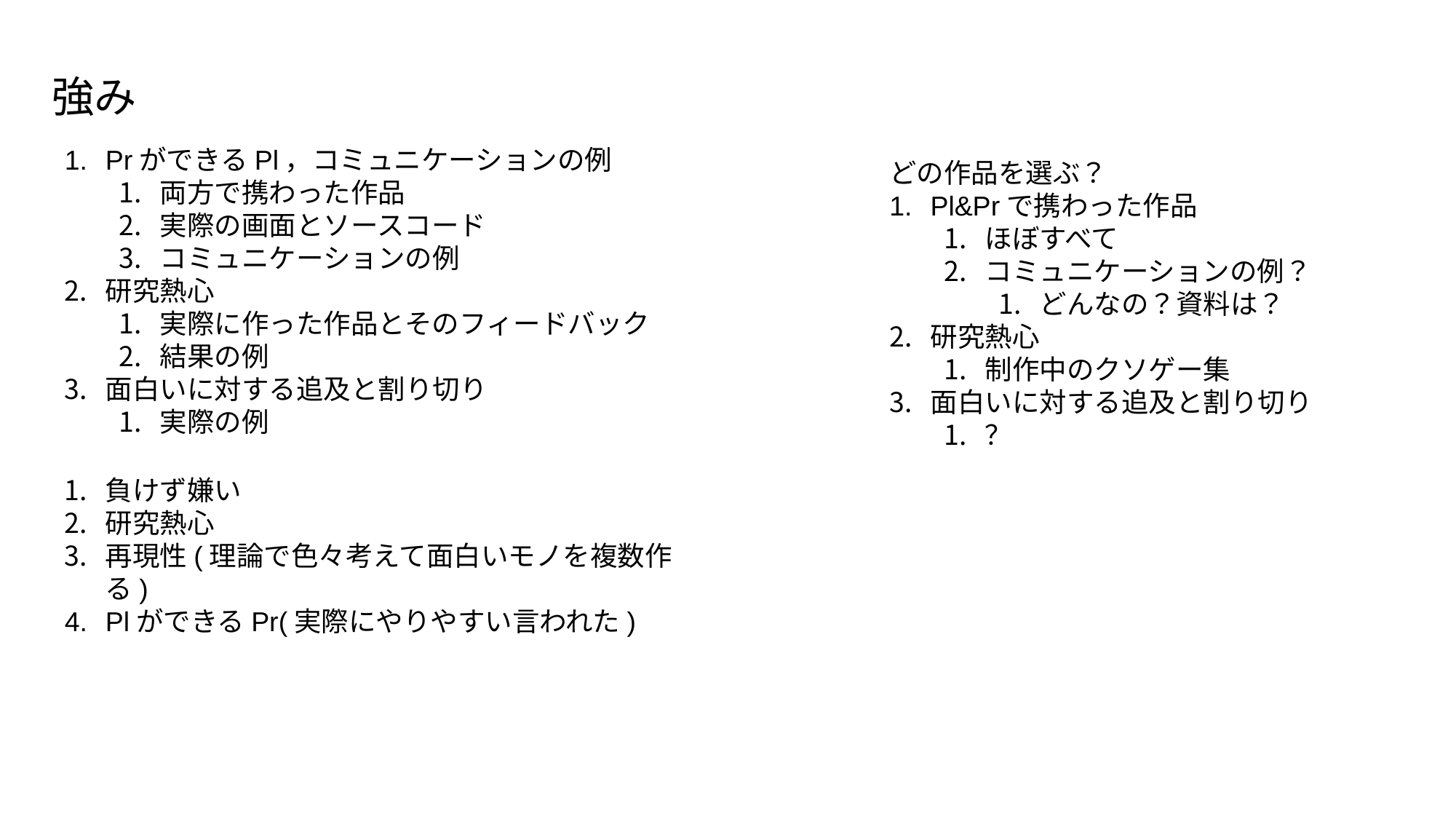

強み
PrができるPl，コミュニケーションの例
両方で携わった作品
実際の画面とソースコード
コミュニケーションの例
研究熱心
実際に作った作品とそのフィードバック
結果の例
面白いに対する追及と割り切り
実際の例
どの作品を選ぶ？
Pl&Prで携わった作品
ほぼすべて
コミュニケーションの例？
どんなの？資料は？
研究熱心
制作中のクソゲー集
面白いに対する追及と割り切り
？
負けず嫌い
研究熱心
再現性(理論で色々考えて面白いモノを複数作る)
PlができるPr(実際にやりやすい言われた)